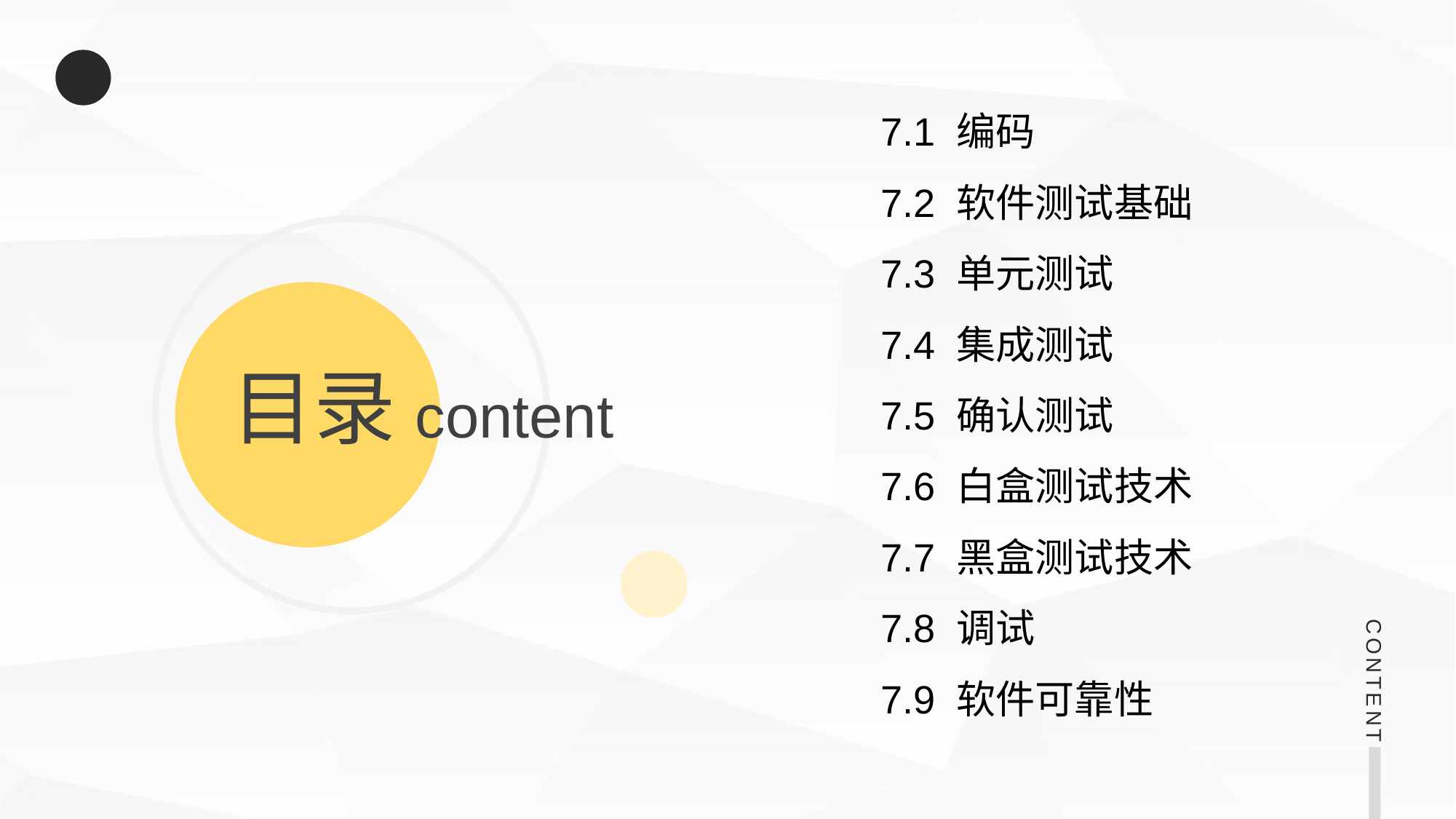

7.1 编码
7.2 软件测试基础
7.3 单元测试
7.4 集成测试
7.5 确认测试
7.6 白盒测试技术
7.7 黑盒测试技术
7.8 调试
7.9 软件可靠性

目录content

CONTENT